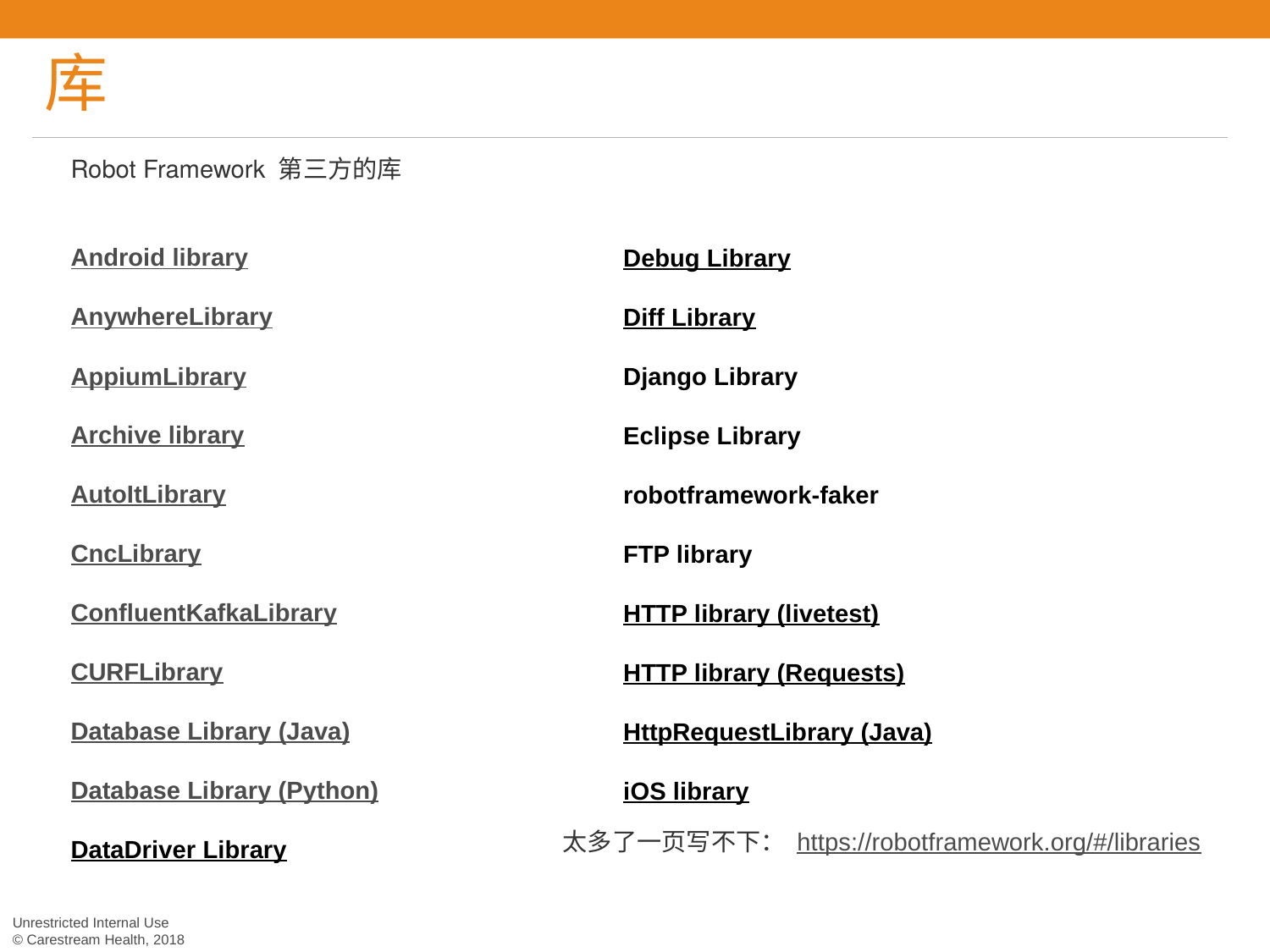

# 库
Robot Framework 第三方的库

Android library
AnywhereLibrary
AppiumLibrary
Archive library
AutoItLibrary
CncLibrary
ConfluentKafkaLibrary
CURFLibrary
Database Library (Java)
Database Library (Python)

DataDriver Library

Debug Library
Diff Library
Django Library
Eclipse Library
robotframework-faker
FTP library
HTTP library (livetest)
HTTP library (Requests)
HttpRequestLibrary (Java)
iOS library
太多了一页写不下： https://robotframework.org/#/libraries
Unrestricted Internal Use
© Carestream Health, 2018